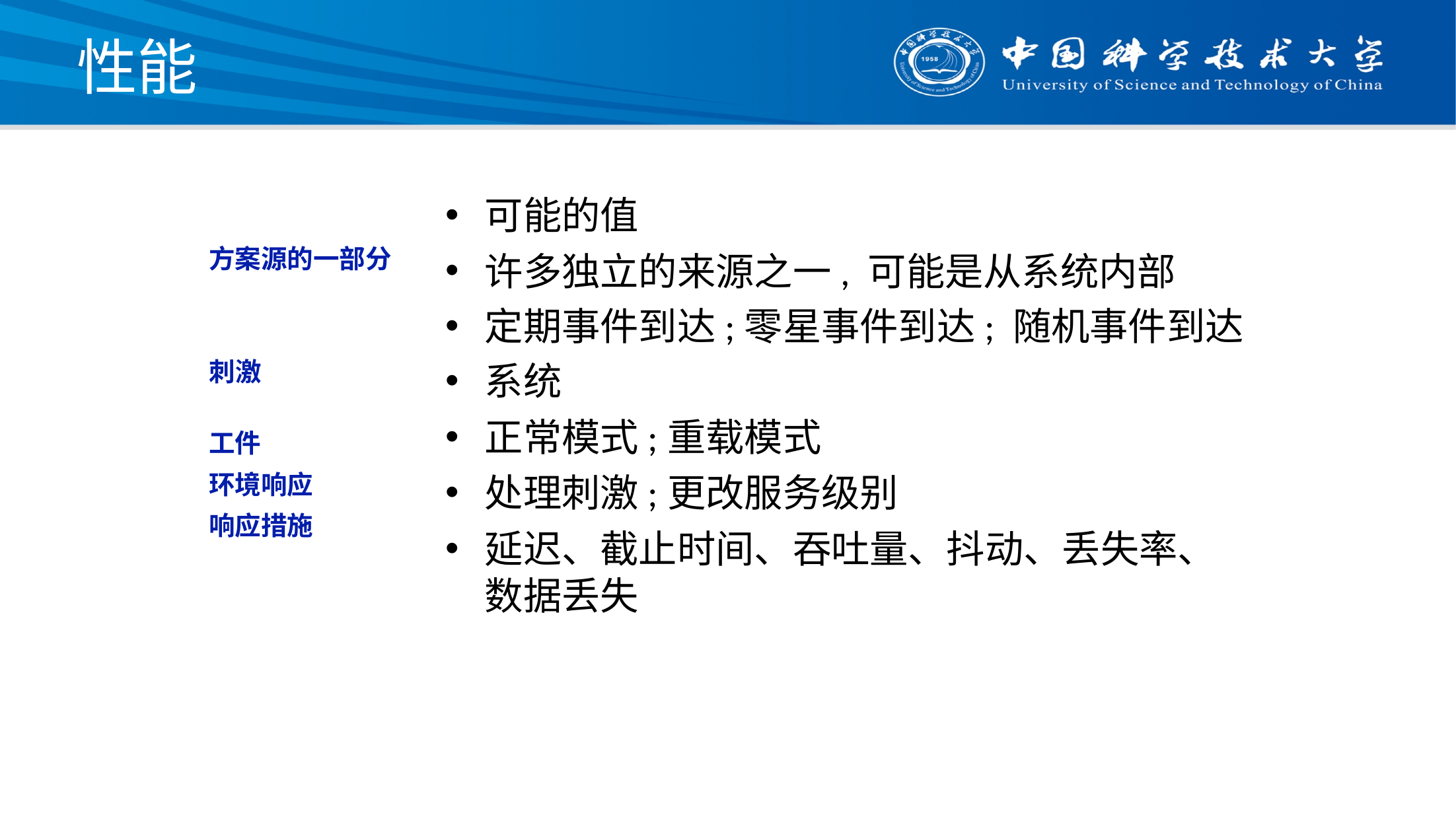

# 性能
可能的值
许多独立的来源之一, 可能是从系统内部
定期事件到达;零星事件到达; 随机事件到达
系统
正常模式;重载模式
处理刺激;更改服务级别
延迟、截止时间、吞吐量、抖动、丢失率、数据丢失
方案源的一部分
刺激
工件
环境响应
响应措施